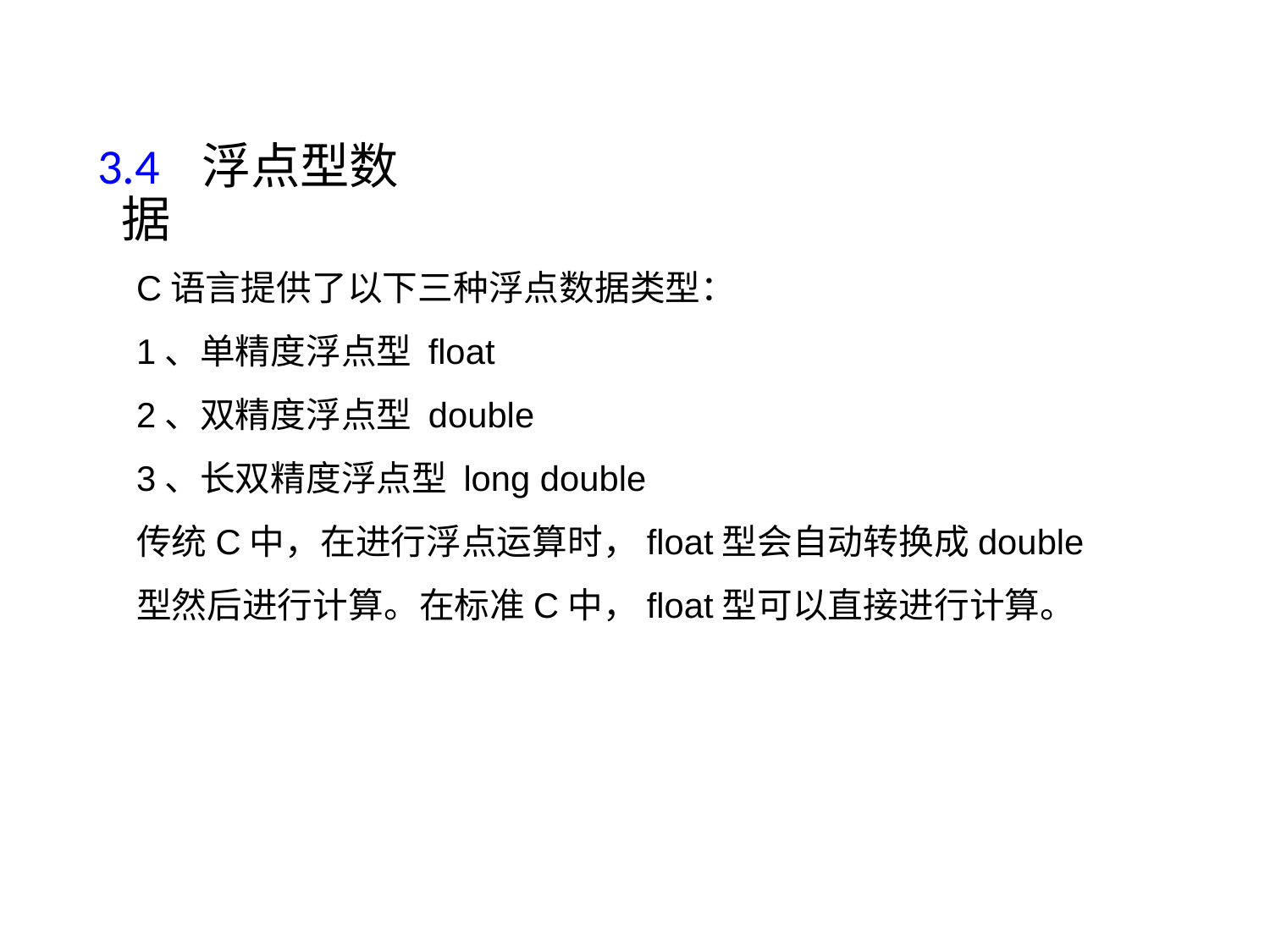

3.4 浮点型数据
C语言提供了以下三种浮点数据类型：
1、单精度浮点型 float
2、双精度浮点型 double
3、长双精度浮点型 long double
传统C中，在进行浮点运算时，float型会自动转换成double型然后进行计算。在标准C中，float型可以直接进行计算。